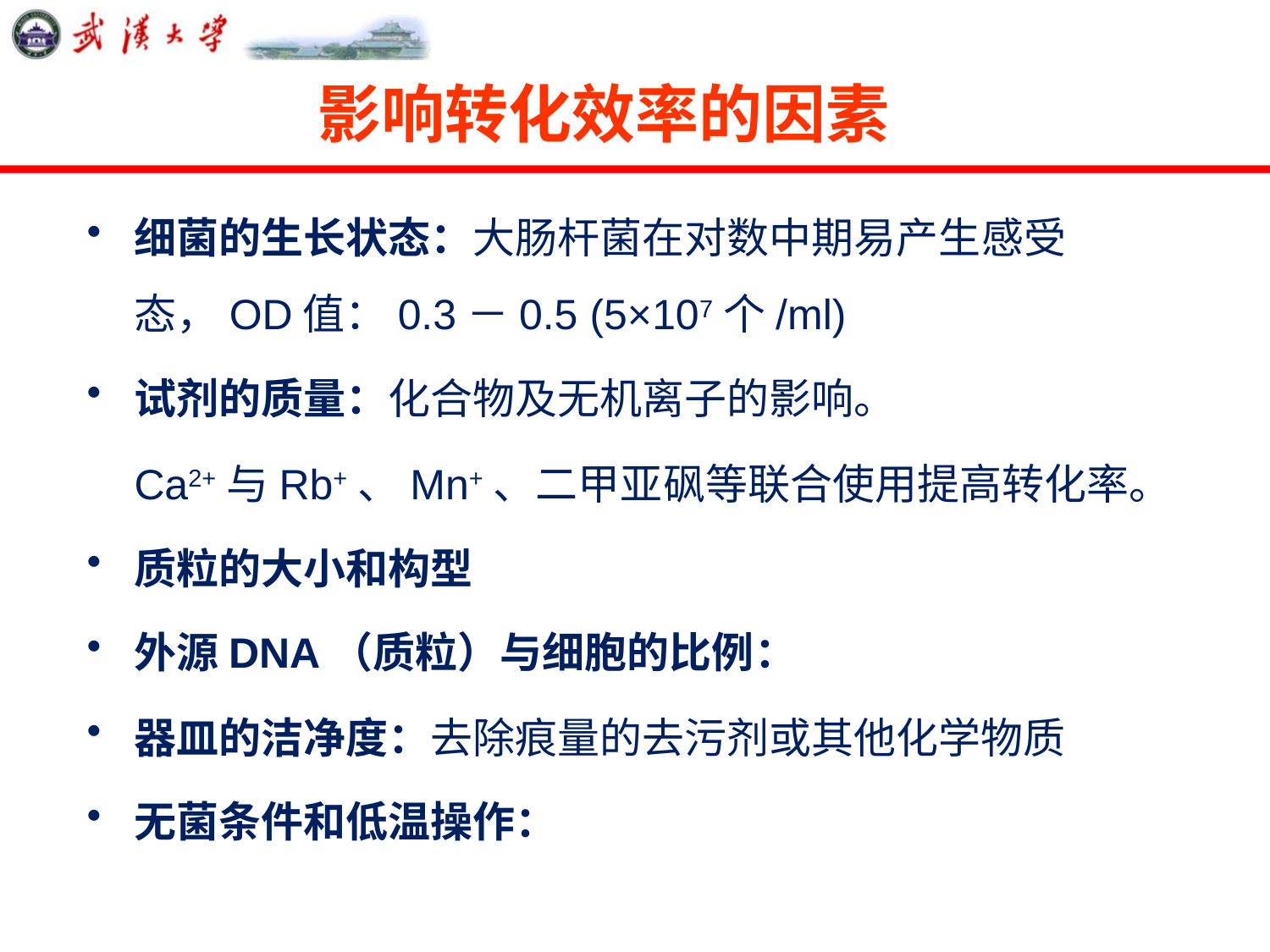

# 影响转化效率的因素
细菌的生长状态：大肠杆菌在对数中期易产生感受态，OD值：0.3－0.5 (5×107个/ml)
试剂的质量：化合物及无机离子的影响。
    Ca2+与Rb+、Mn+、二甲亚砜等联合使用提高转化率。
质粒的大小和构型
外源DNA（质粒）与细胞的比例：
器皿的洁净度：去除痕量的去污剂或其他化学物质
无菌条件和低温操作：